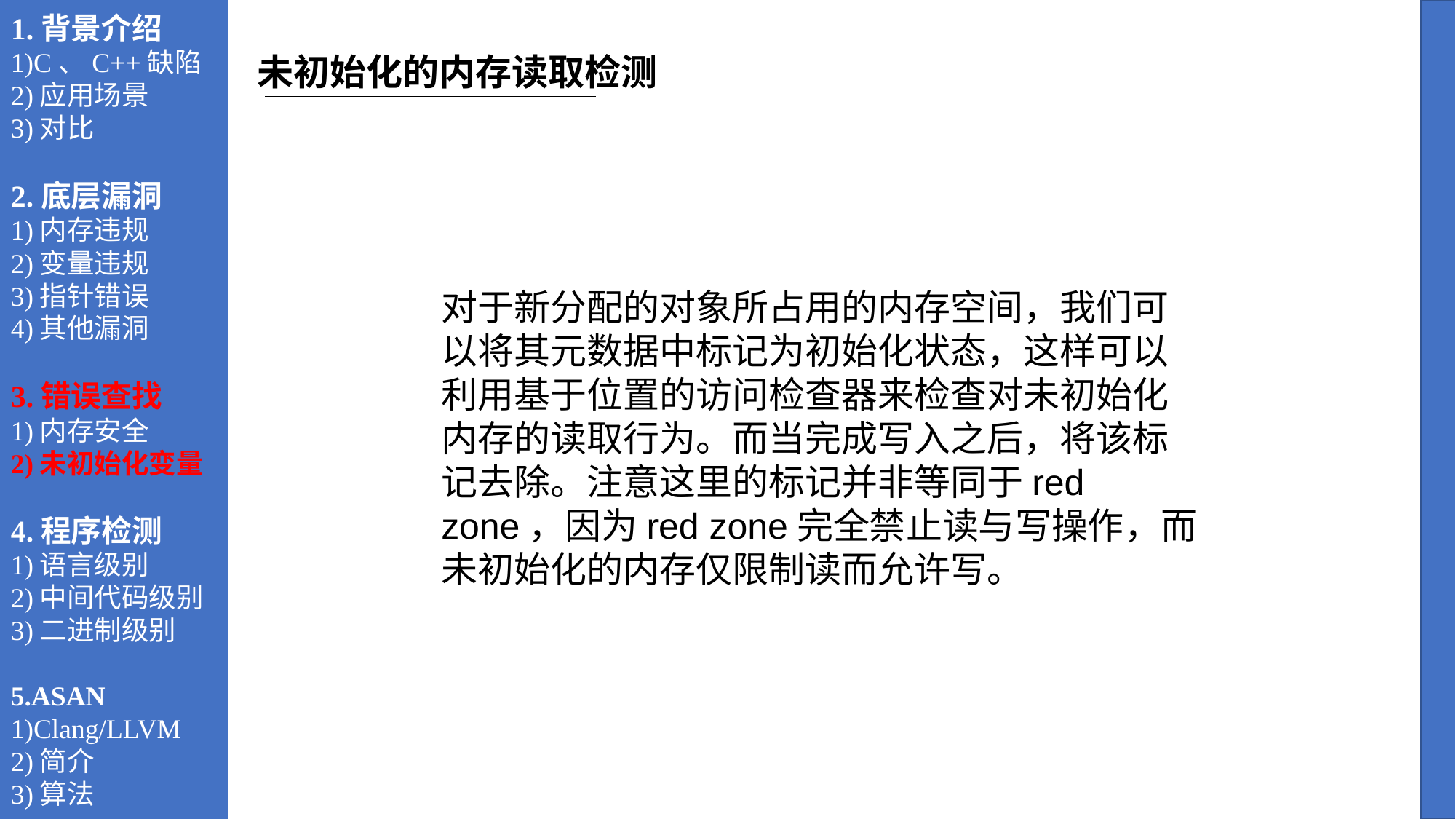

1.背景介绍
1)C、C++缺陷
2)应用场景
3)对比

2.底层漏洞
1)内存违规
2)变量违规
3)指针错误
4)其他漏洞

3.错误查找
1)内存安全
2)未初始化变量

4.程序检测
1)语言级别
2)中间代码级别
3)二进制级别

5.ASAN
1)Clang/LLVM
2)简介
3)算法

未初始化的内存读取检测
对于新分配的对象所占用的内存空间，我们可以将其元数据中标记为初始化状态，这样可以利用基于位置的访问检查器来检查对未初始化内存的读取行为。而当完成写入之后，将该标记去除。注意这里的标记并非等同于red zone，因为red zone完全禁止读与写操作，而未初始化的内存仅限制读而允许写。